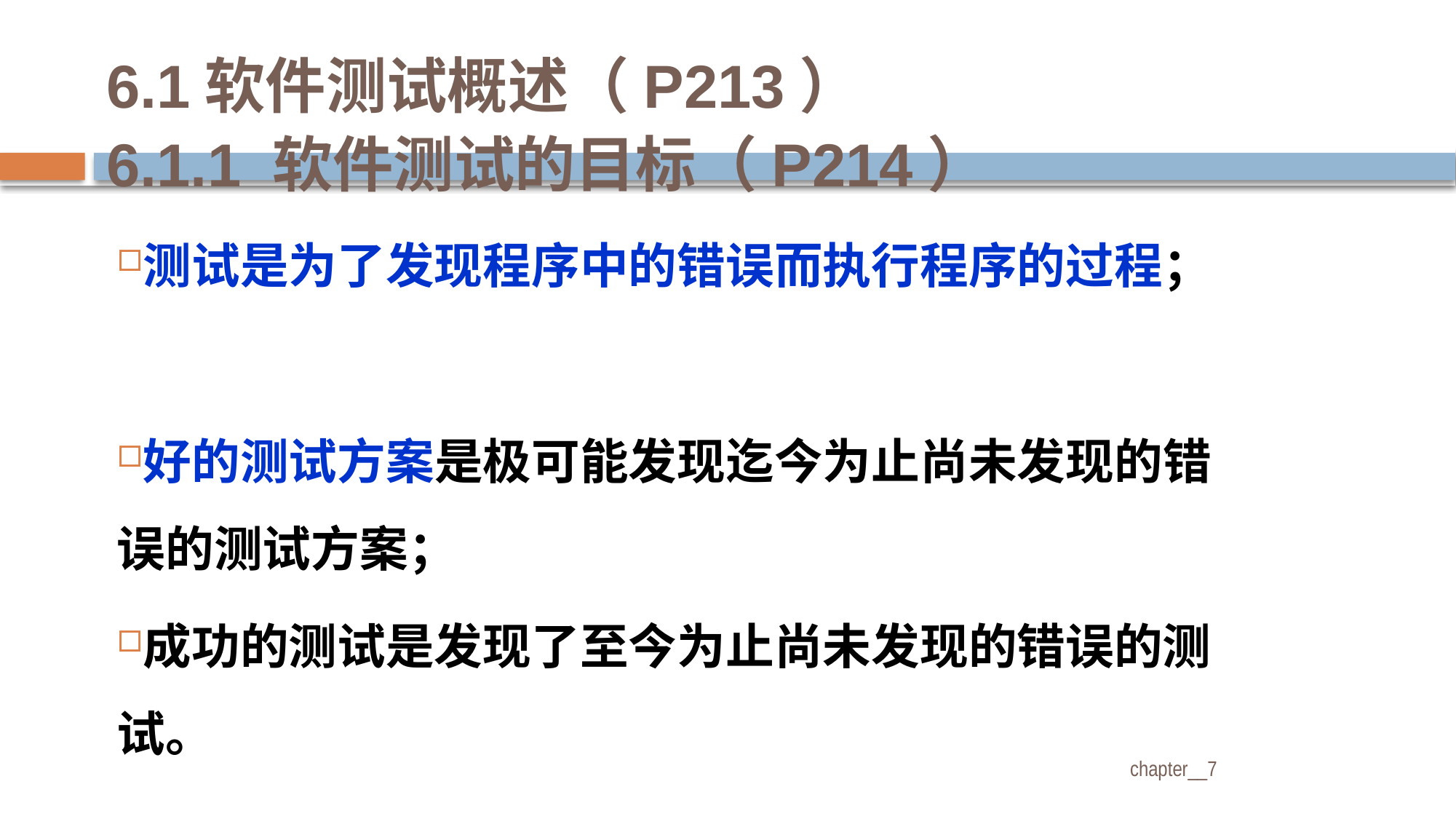

# 6.1软件测试概述（P213） 6.1.1 软件测试的目标（P214）
测试是为了发现程序中的错误而执行程序的过程；

好的测试方案是极可能发现迄今为止尚未发现的错误的测试方案；
成功的测试是发现了至今为止尚未发现的错误的测试。

 chapter__7